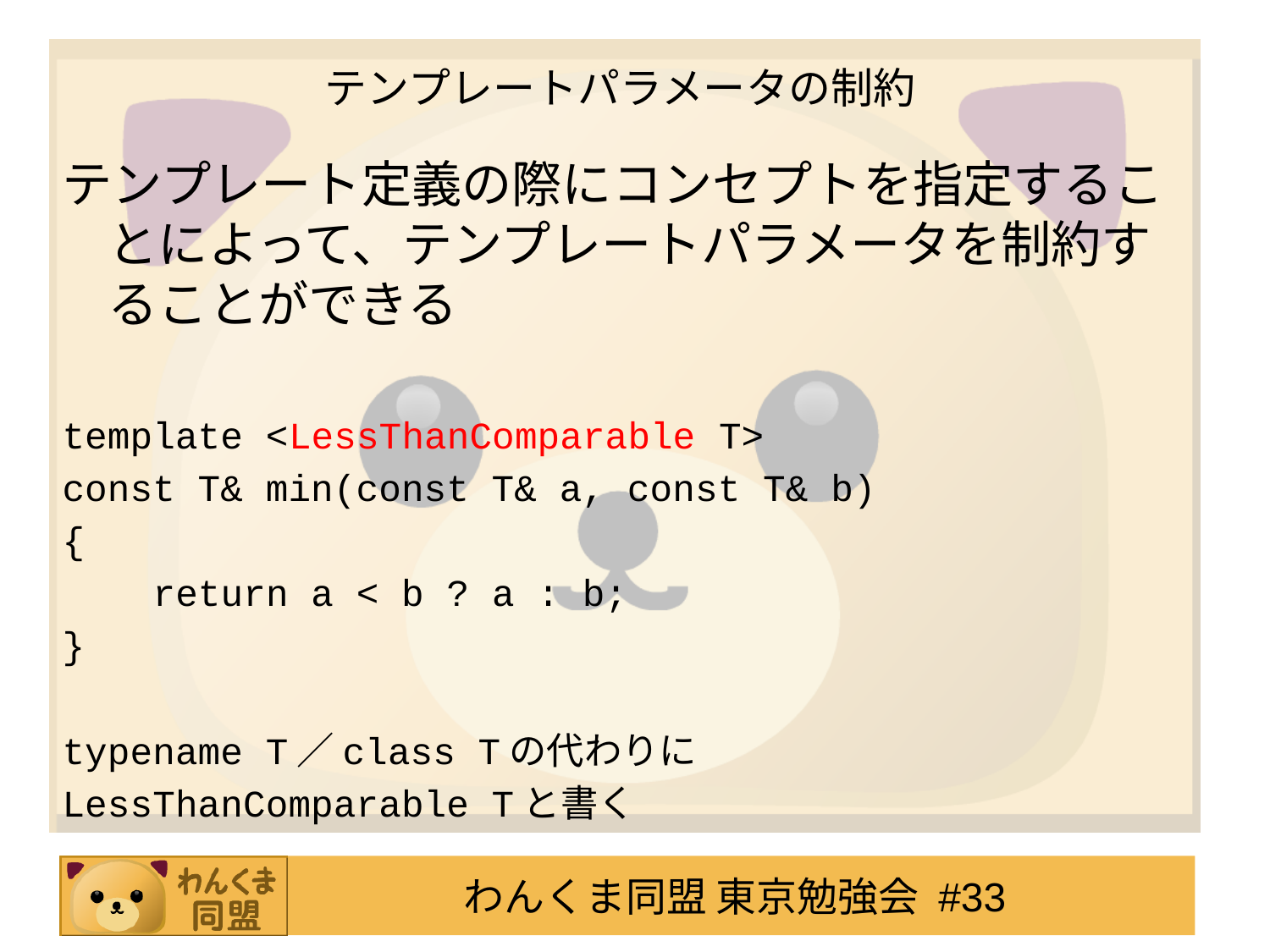

# テンプレートパラメータの制約
テンプレート定義の際にコンセプトを指定することによって、テンプレートパラメータを制約することができる

template <LessThanComparable T>
const T& min(const T& a, const T& b)
{
    return a < b ? a : b;
}

typename T／class Tの代わりに
LessThanComparable Tと書く